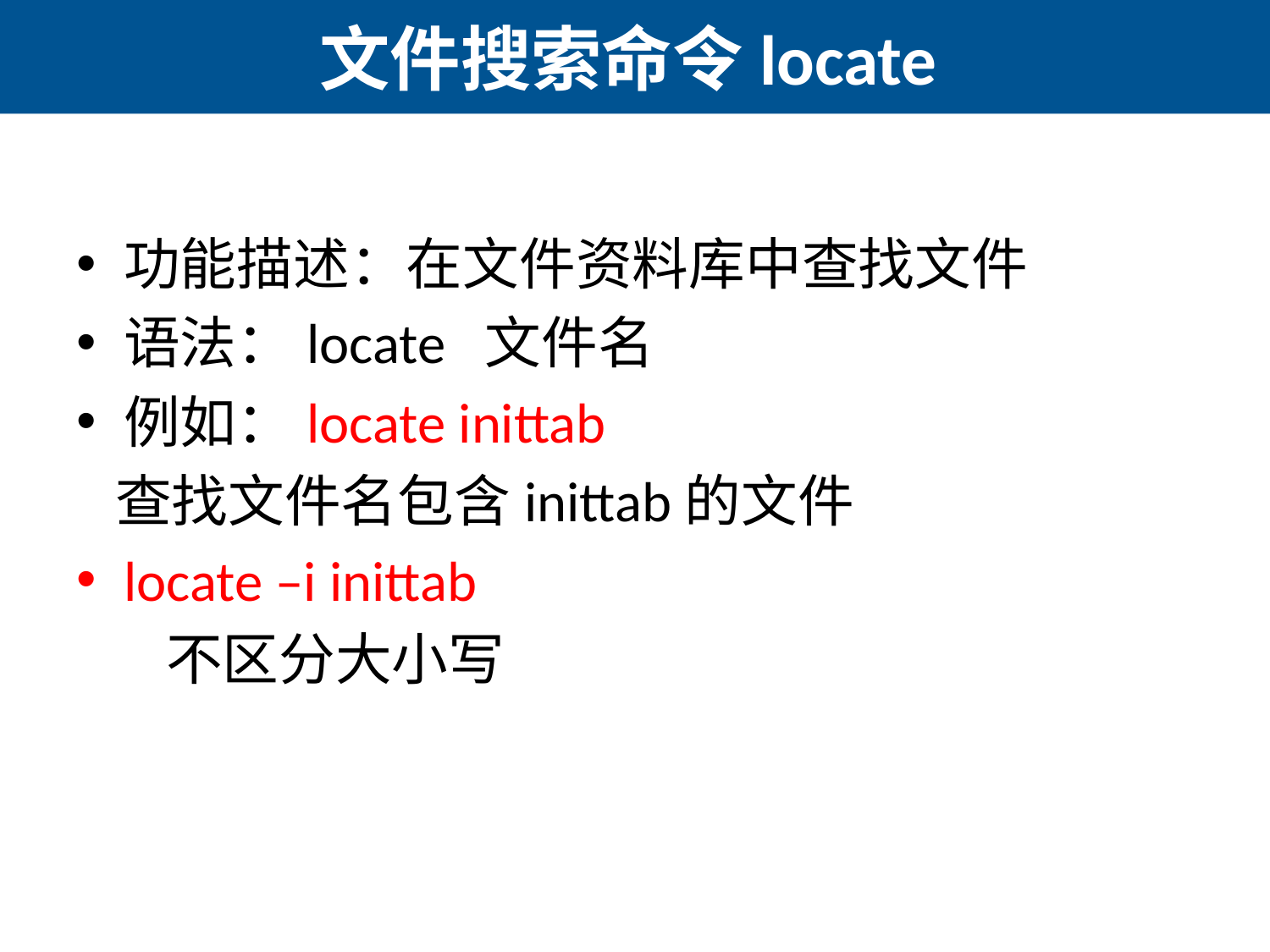

# 文件搜索命令locate
功能描述：在文件资料库中查找文件
语法：locate  文件名
例如：locate inittab
  查找文件名包含inittab的文件
locate –i inittab
      不区分大小写